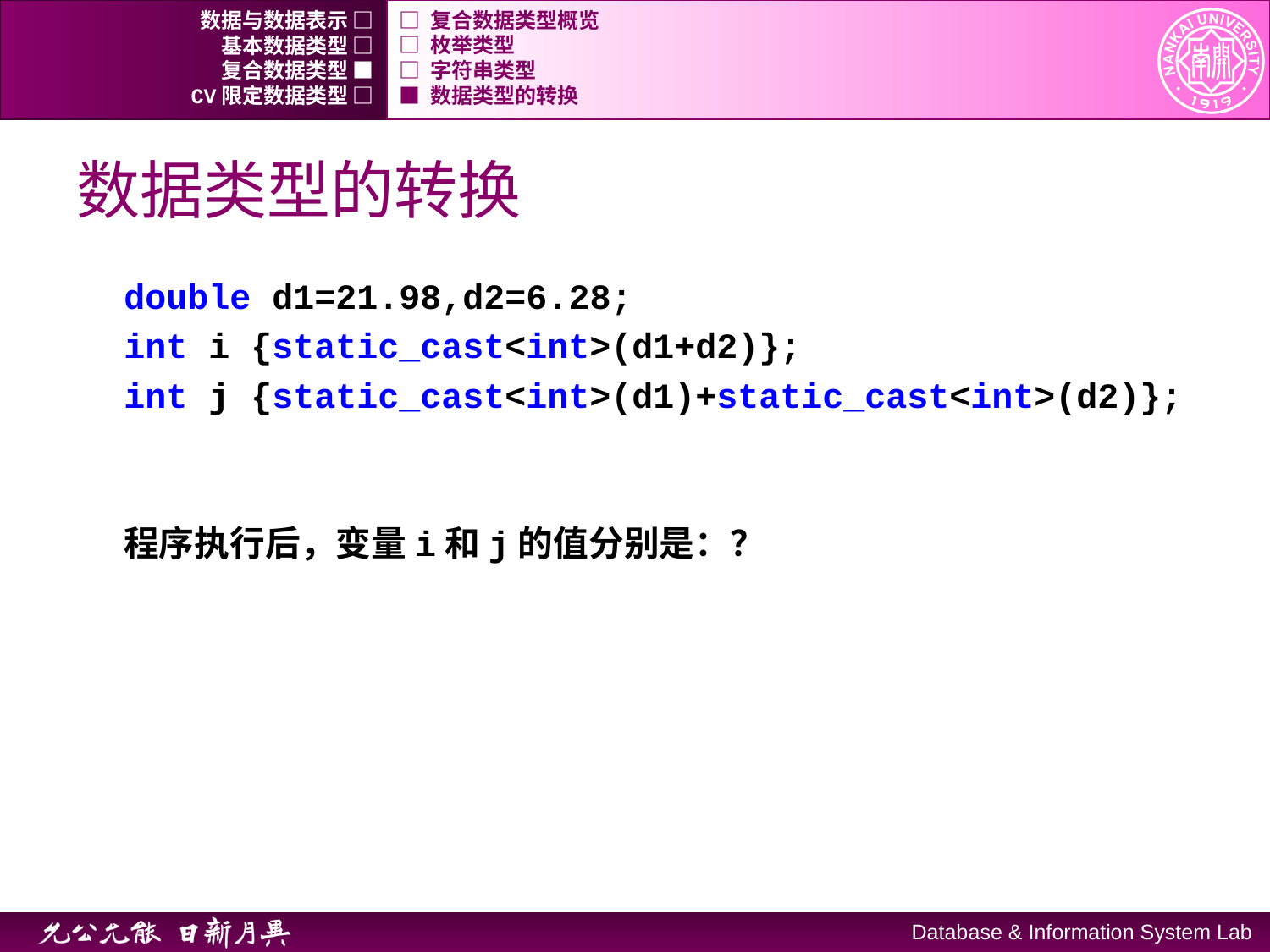

数据与数据表示 □
□ 复合数据类型概览
基本数据类型 □
□ 枚举类型
复合数据类型 ■
□ 字符串类型
CV限定数据类型 □
■ 数据类型的转换
# 数据类型的转换
double d1=21.98,d2=6.28;
int i {static_cast<int>(d1+d2)};
int j {static_cast<int>(d1)+static_cast<int>(d2)};

程序执行后，变量i和j的值分别是：？